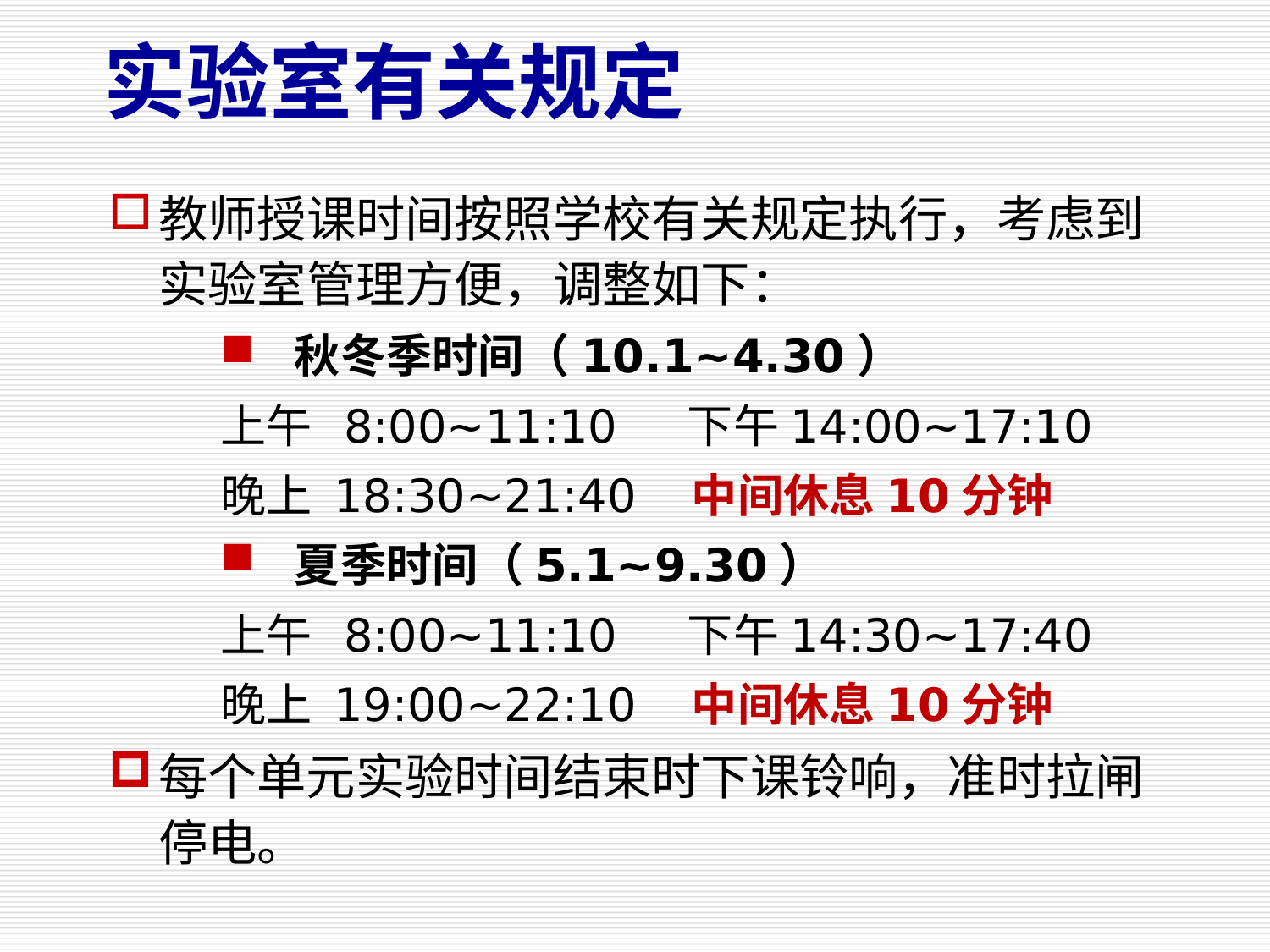

# 实验室有关规定
教师授课时间按照学校有关规定执行，考虑到实验室管理方便，调整如下：
秋冬季时间（10.1~4.30）
上午  8:00~11:10    下午14:00~17:10
晚上 18:30~21:40   中间休息10分钟
夏季时间（5.1~9.30）
上午  8:00~11:10    下午14:30~17:40
晚上 19:00~22:10   中间休息10分钟
每个单元实验时间结束时下课铃响，准时拉闸停电。